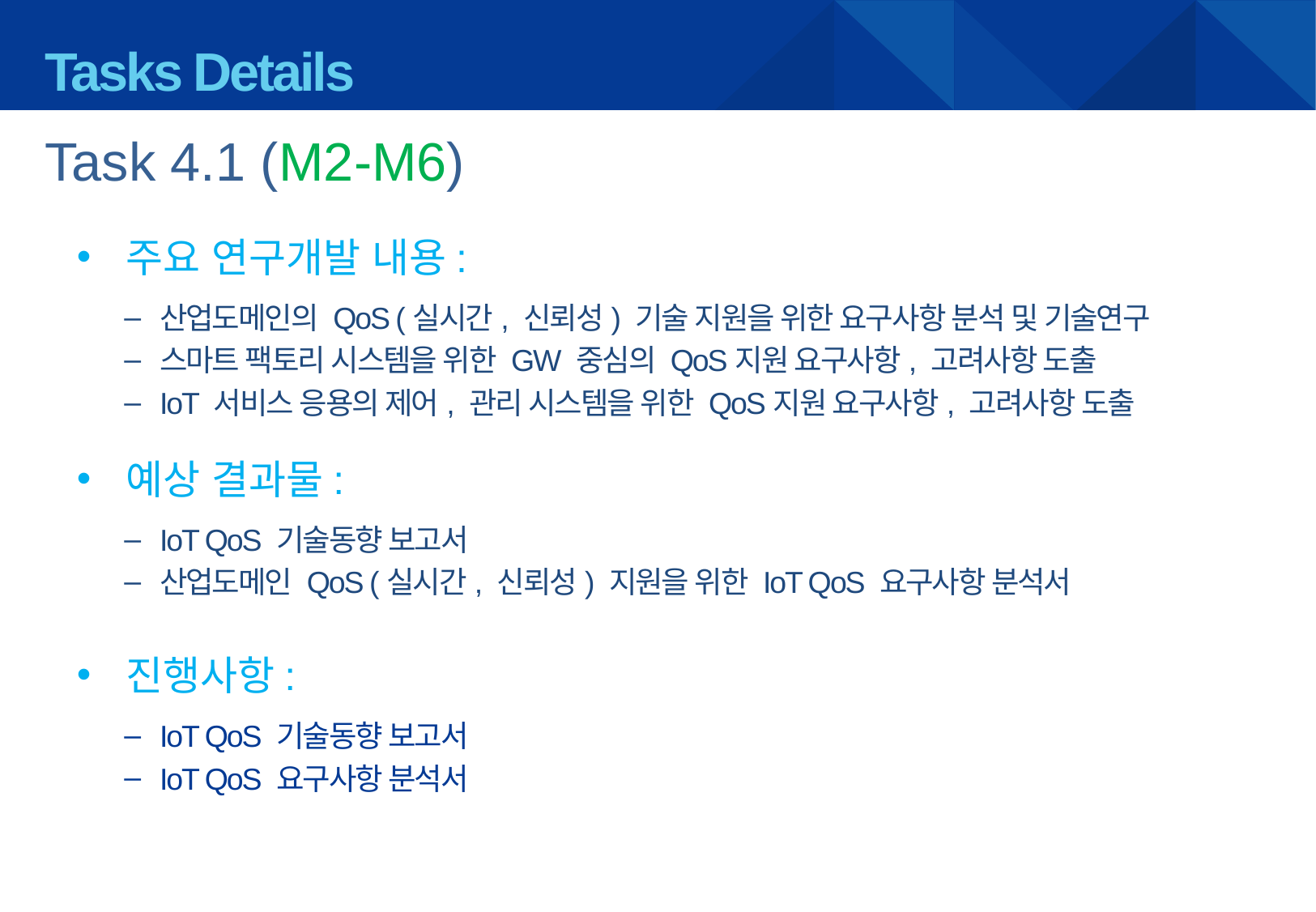

Tasks Details
Task 4.1 (M2-M6)
주요 연구개발 내용:

산업도메인의 QoS (실시간, 신뢰성) 기술 지원을 위한 요구사항 분석 및 기술연구
스마트 팩토리 시스템을 위한 GW 중심의 QoS지원 요구사항, 고려사항 도출
IoT 서비스 응용의 제어, 관리 시스템을 위한 QoS지원 요구사항, 고려사항 도출

예상 결과물:

IoT QoS 기술동향 보고서
산업도메인 QoS (실시간, 신뢰성) 지원을 위한 IoT QoS 요구사항 분석서

진행사항:

IoT QoS 기술동향 보고서
IoT QoS 요구사항 분석서